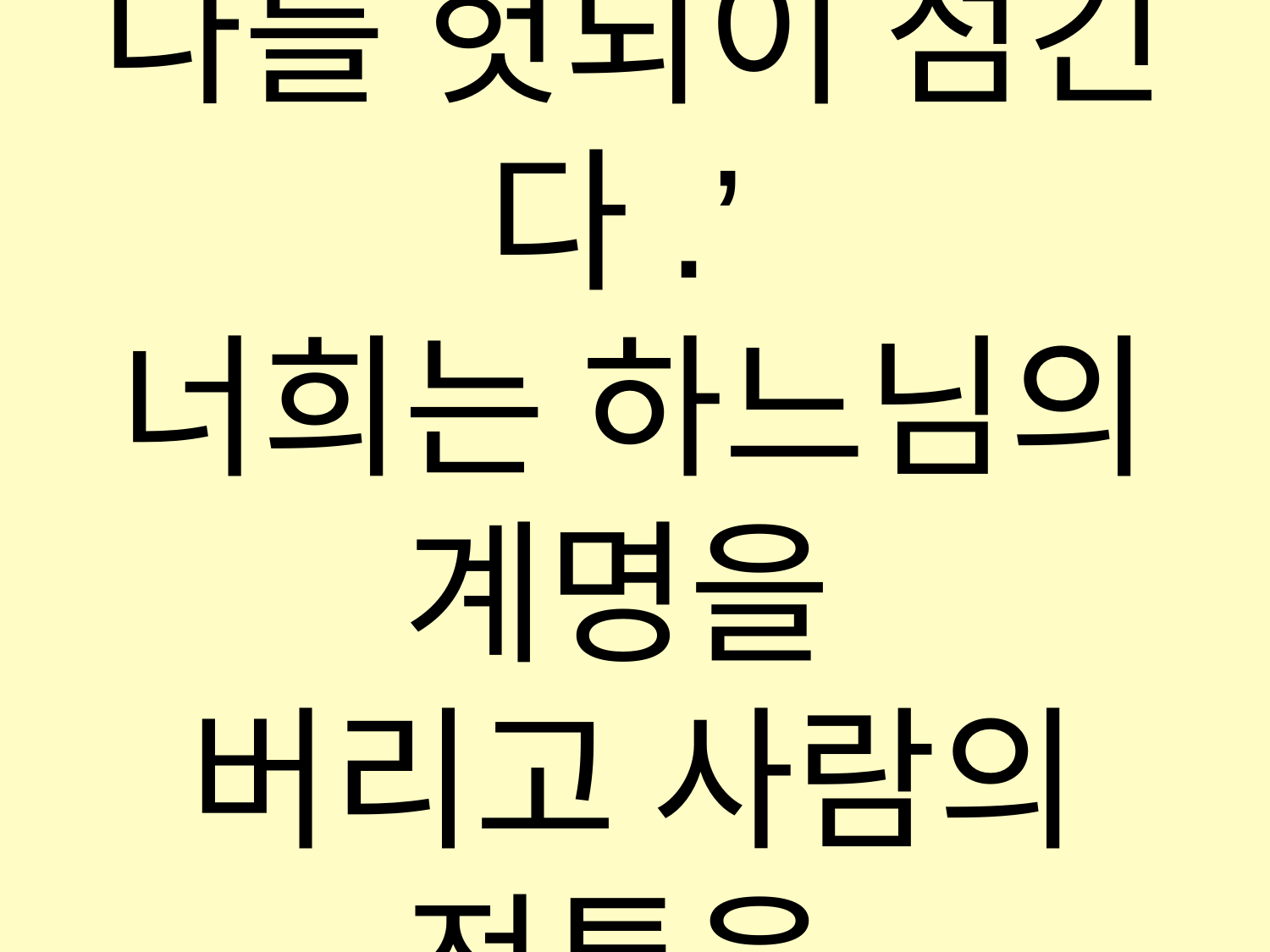

규정을 교리로 가르치며
나를 헛되이 섬긴다.’
너희는 하느님의 계명을
버리고 사람의 전통을
지키는 것이다.” 그러고